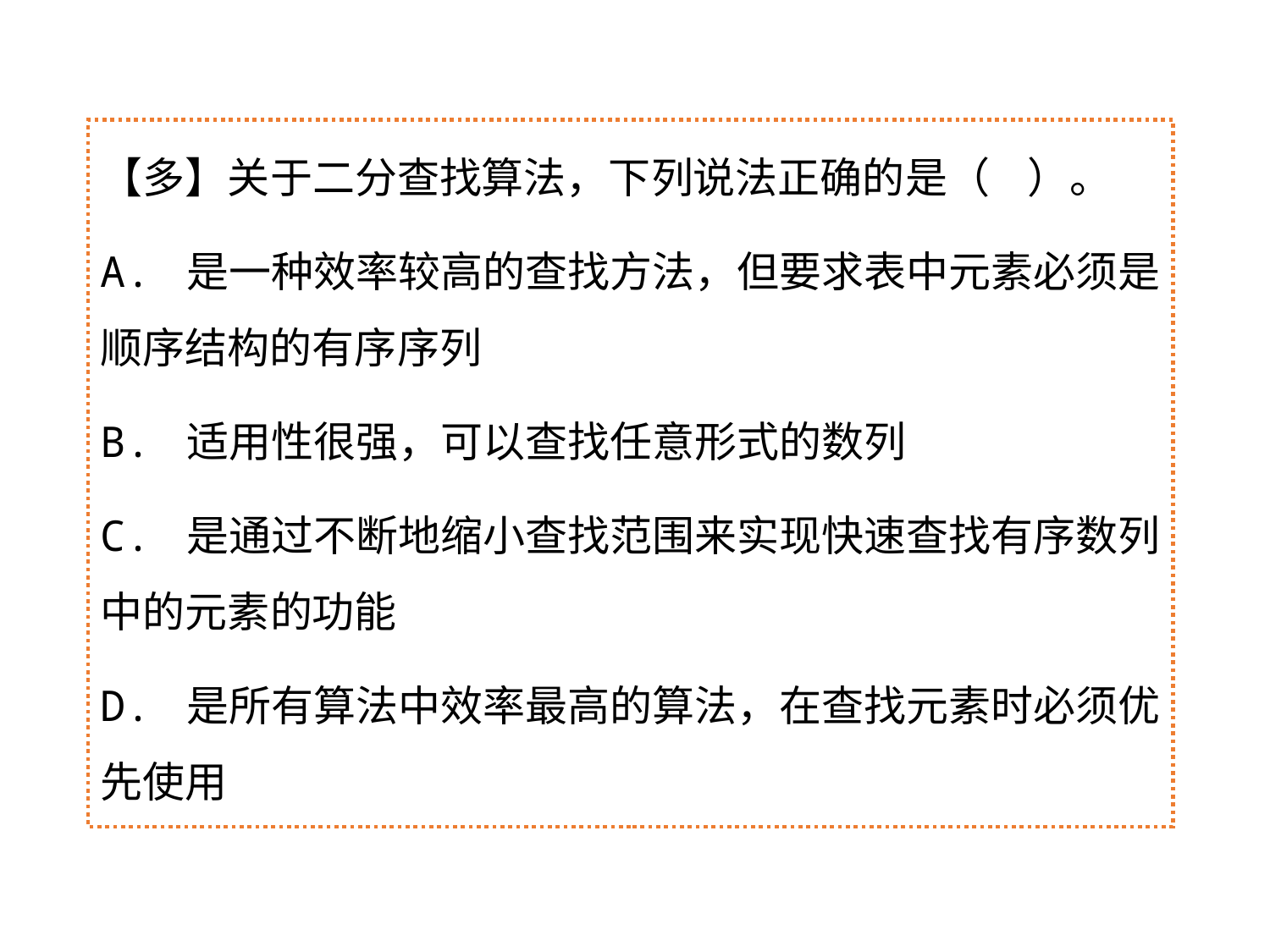

【多】关于二分查找算法，下列说法正确的是（    ）。
A. 是一种效率较高的查找方法，但要求表中元素必须是顺序结构的有序序列
B. 适用性很强，可以查找任意形式的数列
C. 是通过不断地缩小查找范围来实现快速查找有序数列中的元素的功能
D. 是所有算法中效率最高的算法，在查找元素时必须优先使用